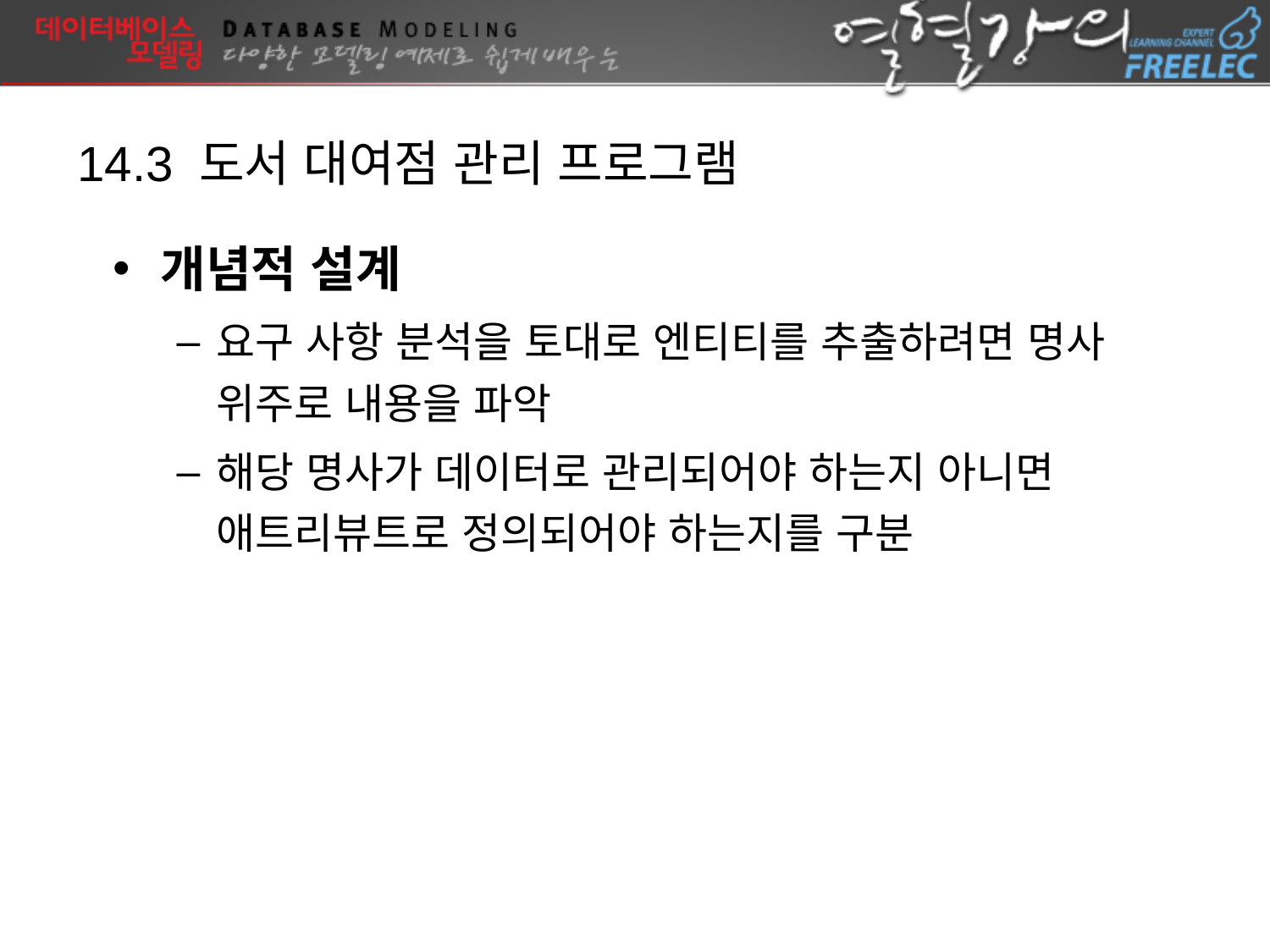

14.3 도서 대여점 관리 프로그램
개념적 설계
요구 사항 분석을 토대로 엔티티를 추출하려면 명사 위주로 내용을 파악
해당 명사가 데이터로 관리되어야 하는지 아니면 	애트리뷰트로 정의되어야 하는지를 구분